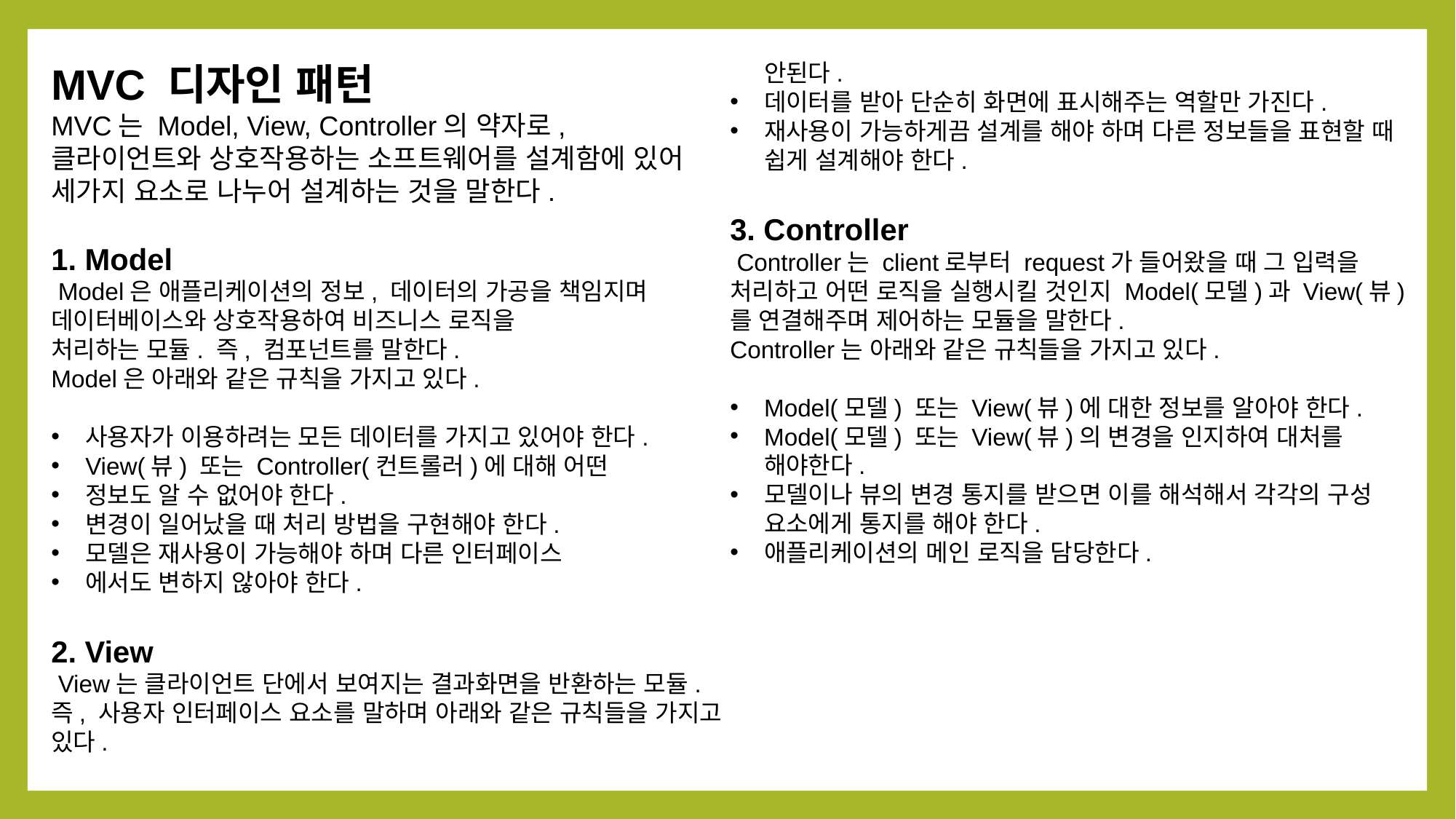

MVC 디자인 패턴
MVC는 Model, View, Controller의 약자로, 클라이언트와 상호작용하는 소프트웨어를 설계함에 있어 세가지 요소로 나누어 설계하는 것을 말한다.

1. Model
 Model은 애플리케이션의 정보, 데이터의 가공을 책임지며 데이터베이스와 상호작용하여 비즈니스 로직을
처리하는 모듈. 즉, 컴포넌트를 말한다.
Model은 아래와 같은 규칙을 가지고 있다.

사용자가 이용하려는 모든 데이터를 가지고 있어야 한다.
View(뷰) 또는 Controller(컨트롤러)에 대해 어떤
정보도 알 수 없어야 한다.
변경이 일어났을 때 처리 방법을 구현해야 한다.
모델은 재사용이 가능해야 하며 다른 인터페이스
에서도 변하지 않아야 한다.

2. View
 View는 클라이언트 단에서 보여지는 결과화면을 반환하는 모듈. 즉, 사용자 인터페이스 요소를 말하며 아래와 같은 규칙들을 가지고 있다.

Model(모델)이 가지고 있는 데이터를 저장하면 안된다.
- Model(모델)이나 Controller(컨트롤러)에 대한 정보를 알면 안된다.
데이터를 받아 단순히 화면에 표시해주는 역할만 가진다.
재사용이 가능하게끔 설계를 해야 하며 다른 정보들을 표현할 때 쉽게 설계해야 한다.

3. Controller
 Controller는 client로부터 request가 들어왔을 때 그 입력을 처리하고 어떤 로직을 실행시킬 것인지 Model(모델)과 View(뷰)를 연결해주며 제어하는 모듈을 말한다.
Controller는 아래와 같은 규칙들을 가지고 있다.

Model(모델) 또는 View(뷰)에 대한 정보를 알아야 한다.
Model(모델) 또는 View(뷰)의 변경을 인지하여 대처를 해야한다.
모델이나 뷰의 변경 통지를 받으면 이를 해석해서 각각의 구성 요소에게 통지를 해야 한다.
애플리케이션의 메인 로직을 담당한다.